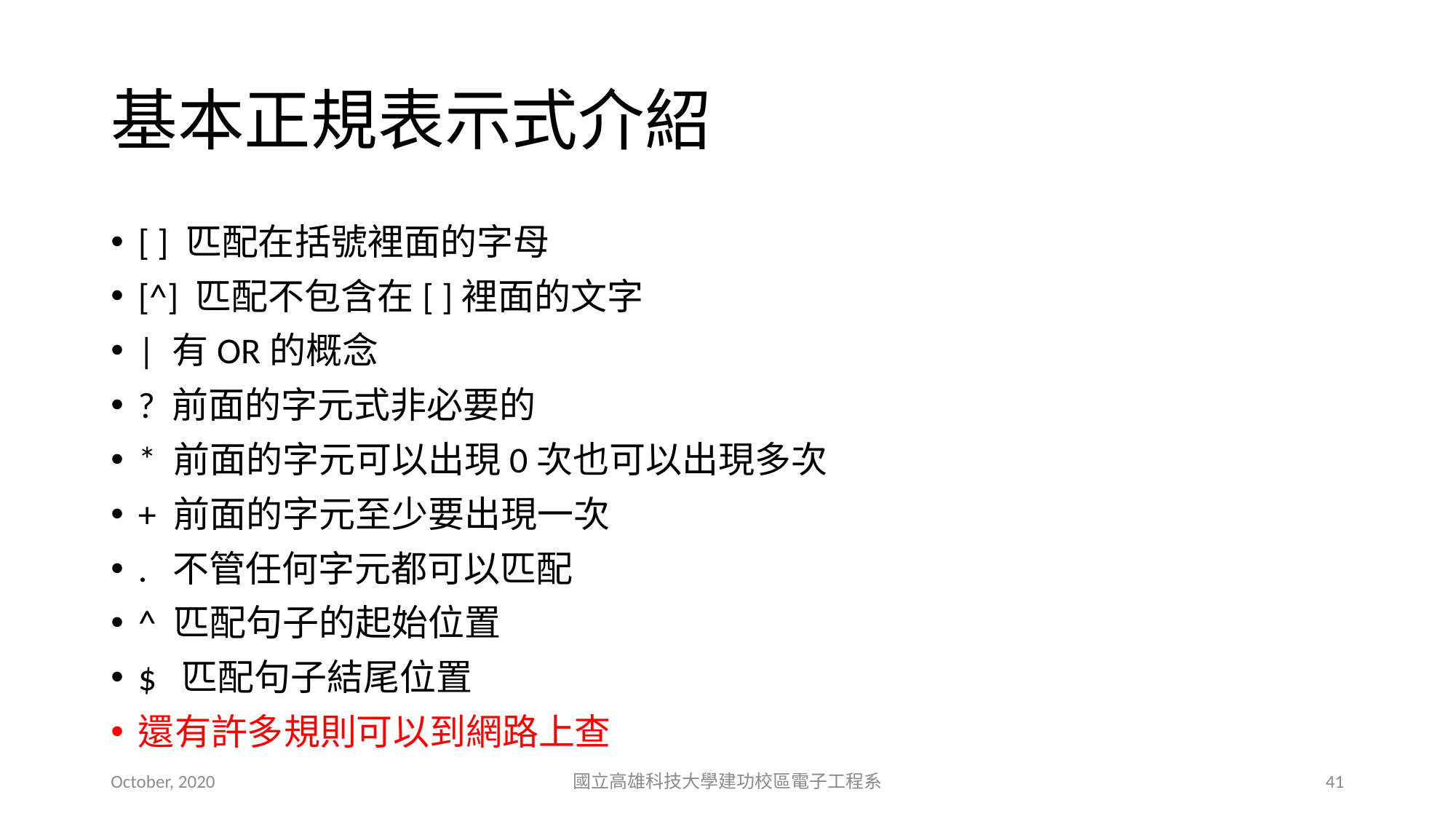

# 基本正規表示式介紹
[ ] 匹配在括號裡面的字母
[^] 匹配不包含在[ ]裡面的文字
| 有OR的概念
? 前面的字元式非必要的
* 前面的字元可以出現0次也可以出現多次
+ 前面的字元至少要出現一次
.  不管任何字元都可以匹配
^ 匹配句子的起始位置
$  匹配句子結尾位置
還有許多規則可以到網路上查
October, 2020
國立高雄科技大學建功校區電子工程系
41